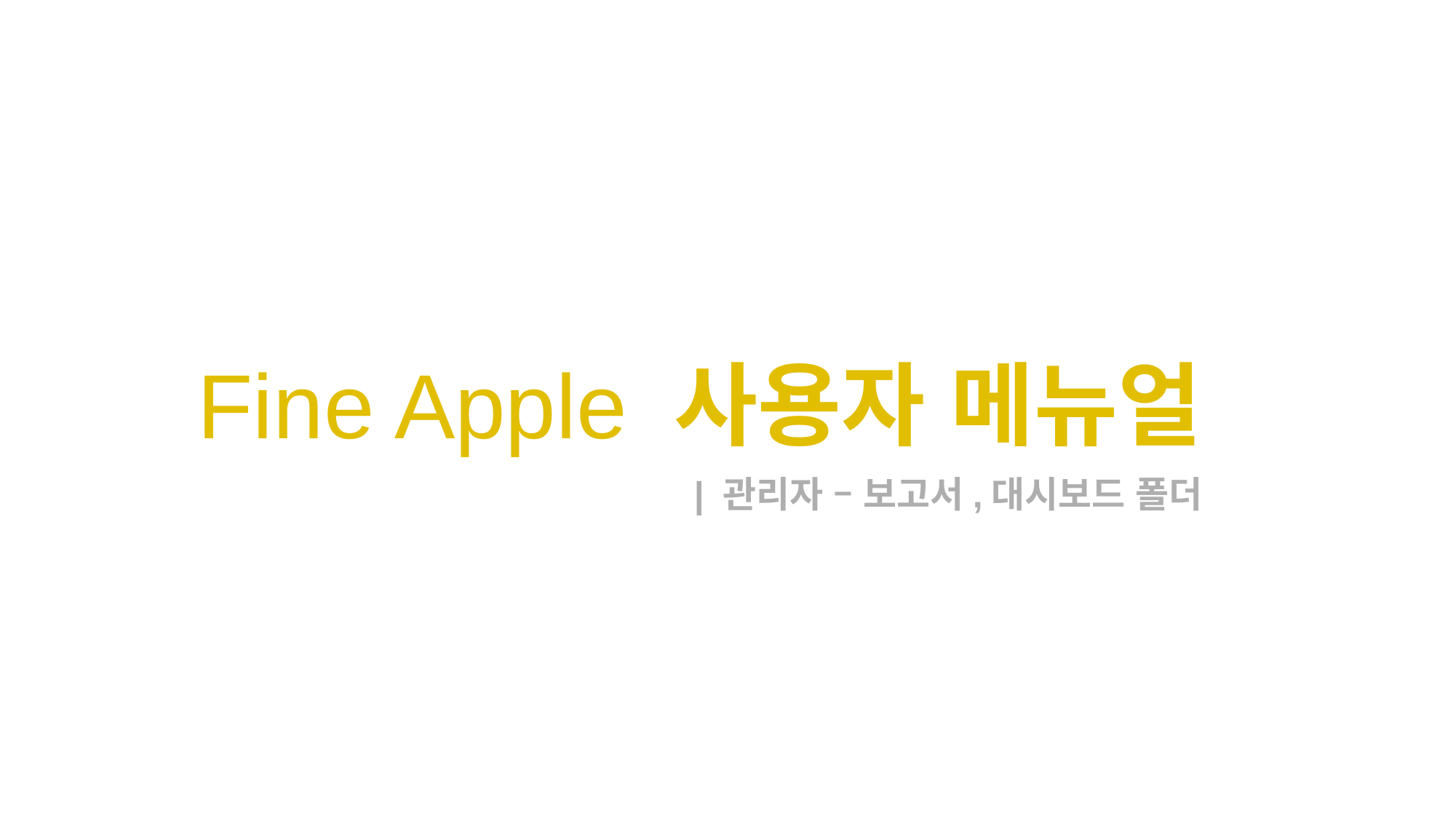

# Fine Apple 사용자 메뉴얼
 | 관리자 – 보고서,대시보드 폴더